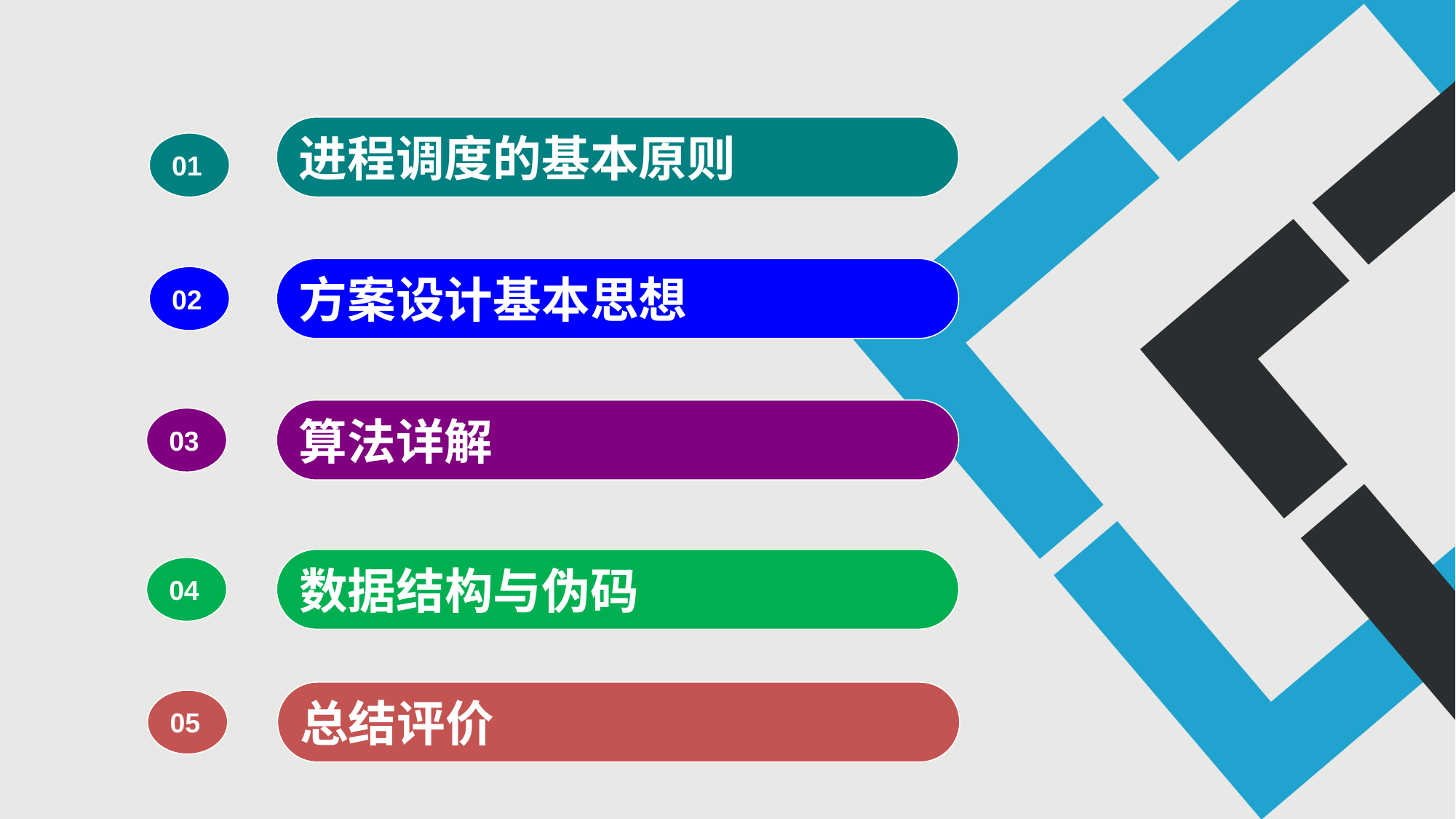

进程调度的基本原则
01

方案设计基本思想
02
算法详解
03
数据结构与伪码
04
总结评价
05